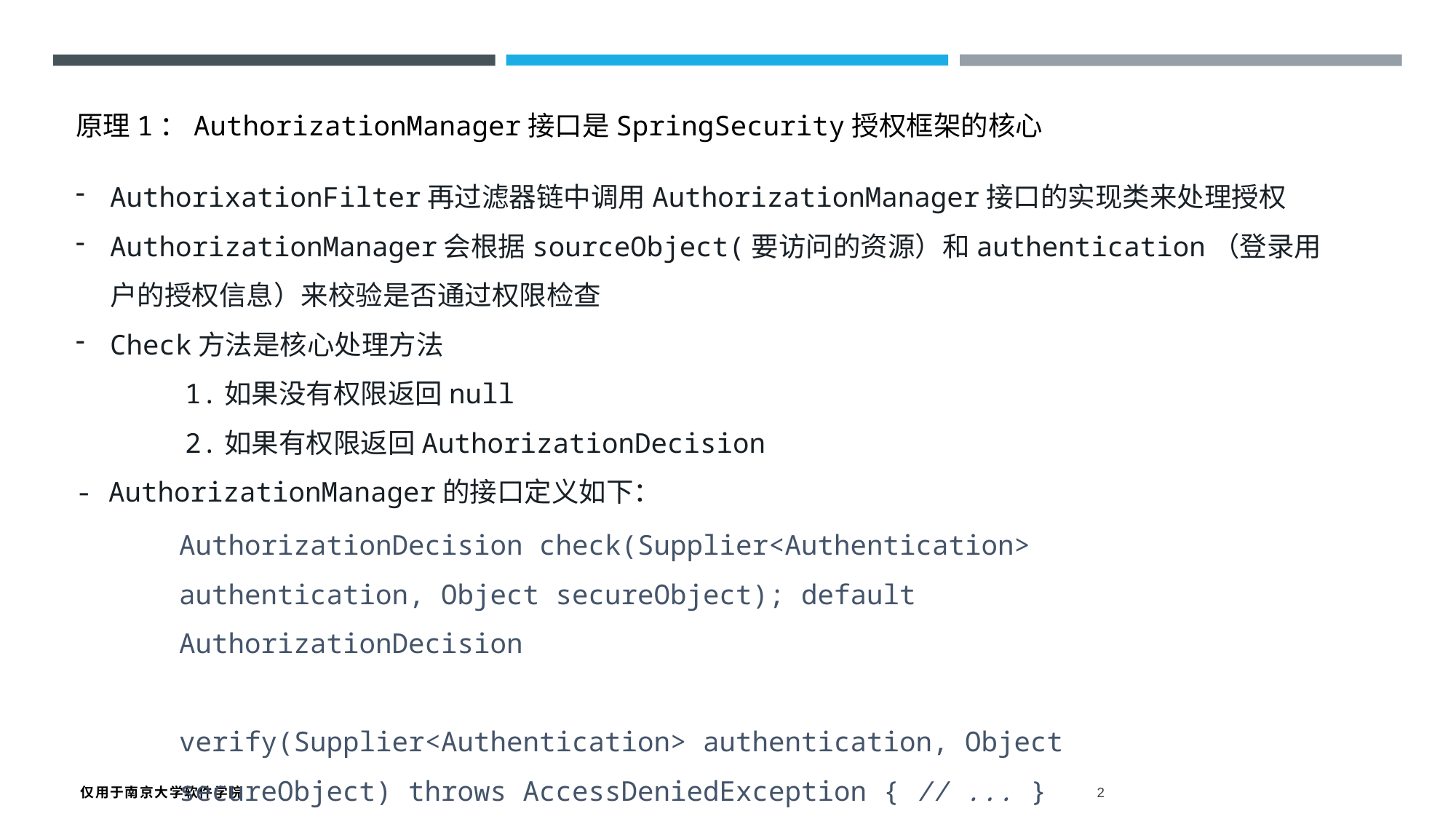

原理1：AuthorizationManager接口是SpringSecurity授权框架的核心

AuthorixationFilter再过滤器链中调用AuthorizationManager接口的实现类来处理授权
AuthorizationManager会根据sourceObject(要访问的资源）和authentication（登录用户的授权信息）来校验是否通过权限检查
Check方法是核心处理方法
	1.如果没有权限返回null
	2.如果有权限返回AuthorizationDecision
- AuthorizationManager的接口定义如下：

AuthorizationDecision check(Supplier<Authentication> authentication, Object secureObject); default AuthorizationDecision

verify(Supplier<Authentication> authentication, Object secureObject) throws AccessDeniedException { // ... }

仅用于南京大学软件学院                                                                                                                                                                                                                                                                                 2